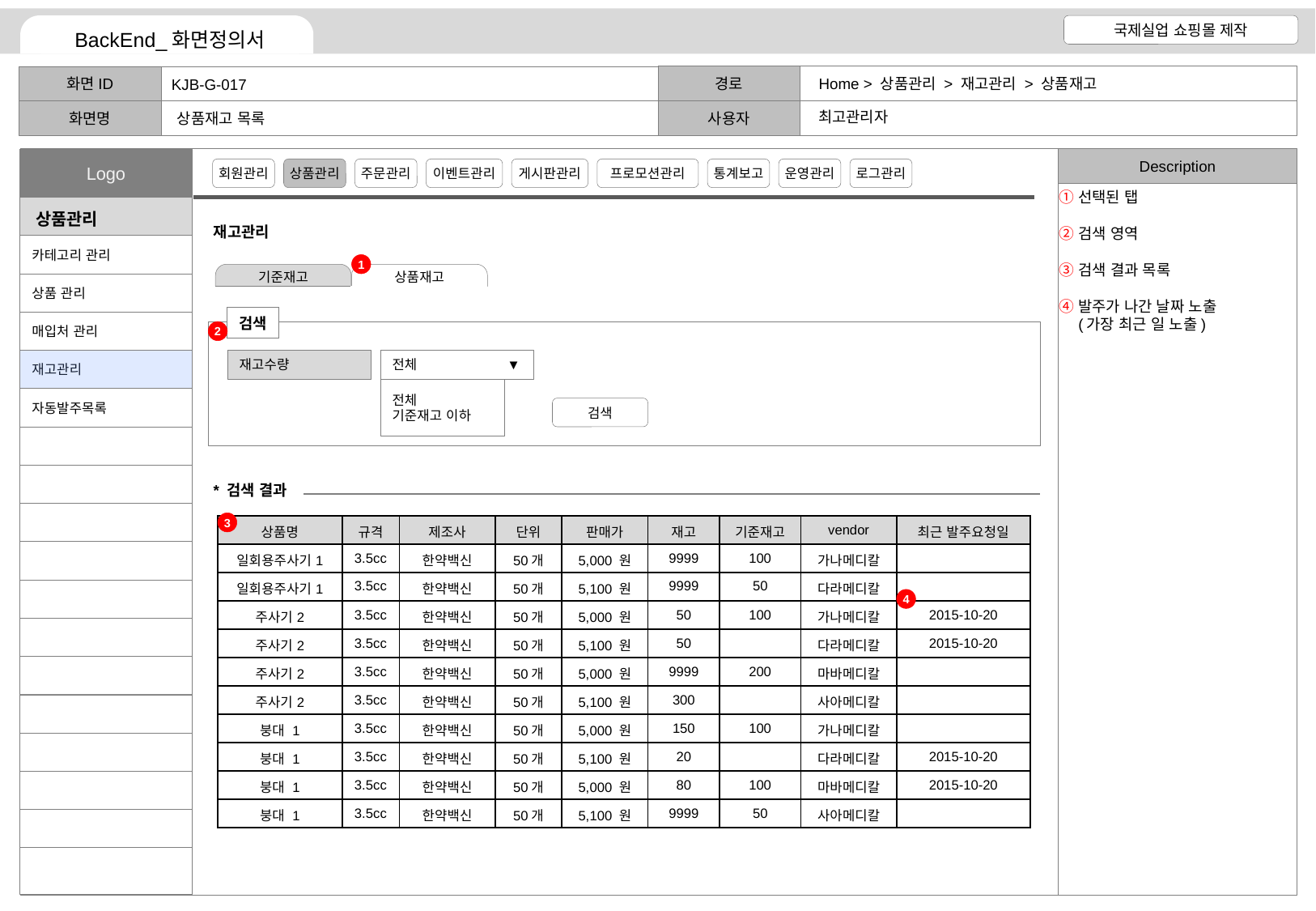

Home > 상품관리 > 재고관리 > 상품재고
KJB-G-017
최고관리자
상품재고 목록
선택된 탭

검색 영역

검색 결과 목록

발주가 나간 날짜 노출
(가장 최근 일 노출)
재고관리
1
기준재고
상품재고

검색

2

재고수량
전체
▼
전체
기준재고 이하
검색
* 검색 결과
3
| 상품명 | 규격 | 제조사 | 단위 | 판매가 | 재고 | 기준재고 | vendor | 최근 발주요청일 |
| --- | --- | --- | --- | --- | --- | --- | --- | --- |
| 일회용주사기1 | 3.5cc | 한약백신 | 50개 | 5,000 원 | 9999 | 100 | 가나메디칼 |  |
| 일회용주사기1 | 3.5cc | 한약백신 | 50개 | 5,100 원 | 9999 | 50 | 다라메디칼 |  |
| 주사기2 | 3.5cc | 한약백신 | 50개 | 5,000 원 | 50 | 100 | 가나메디칼 | 2015-10-20 |
| 주사기2 | 3.5cc | 한약백신 | 50개 | 5,100 원 | 50 |  | 다라메디칼 | 2015-10-20 |
| 주사기2 | 3.5cc | 한약백신 | 50개 | 5,000 원 | 9999 | 200 | 마바메디칼 |  |
| 주사기2 | 3.5cc | 한약백신 | 50개 | 5,100 원 | 300 |  | 사아메디칼 |  |
| 붕대 1 | 3.5cc | 한약백신 | 50개 | 5,000 원 | 150 | 100 | 가나메디칼 |  |
| 붕대 1 | 3.5cc | 한약백신 | 50개 | 5,100 원 | 20 |  | 다라메디칼 | 2015-10-20 |
| 붕대 1 | 3.5cc | 한약백신 | 50개 | 5,000 원 | 80 | 100 | 마바메디칼 | 2015-10-20 |
| 붕대 1 | 3.5cc | 한약백신 | 50개 | 5,100 원 | 9999 | 50 | 사아메디칼 |  |
4